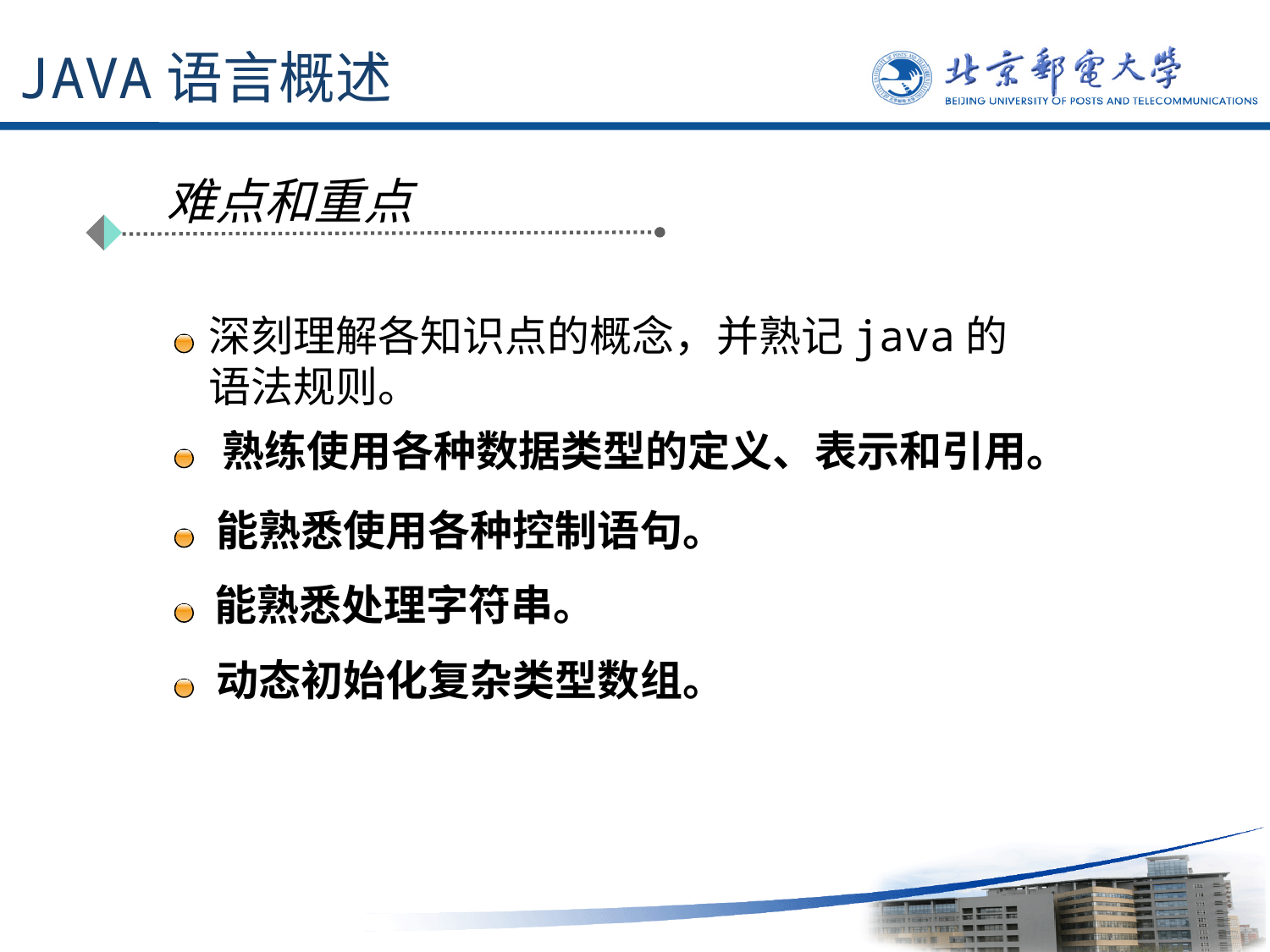

# JAVA语言概述

难点和重点

深刻理解各知识点的概念，并熟记java的语法规则。

熟练使用各种数据类型的定义、表示和引用。

能熟悉使用各种控制语句。

能熟悉处理字符串。

动态初始化复杂类型数组。